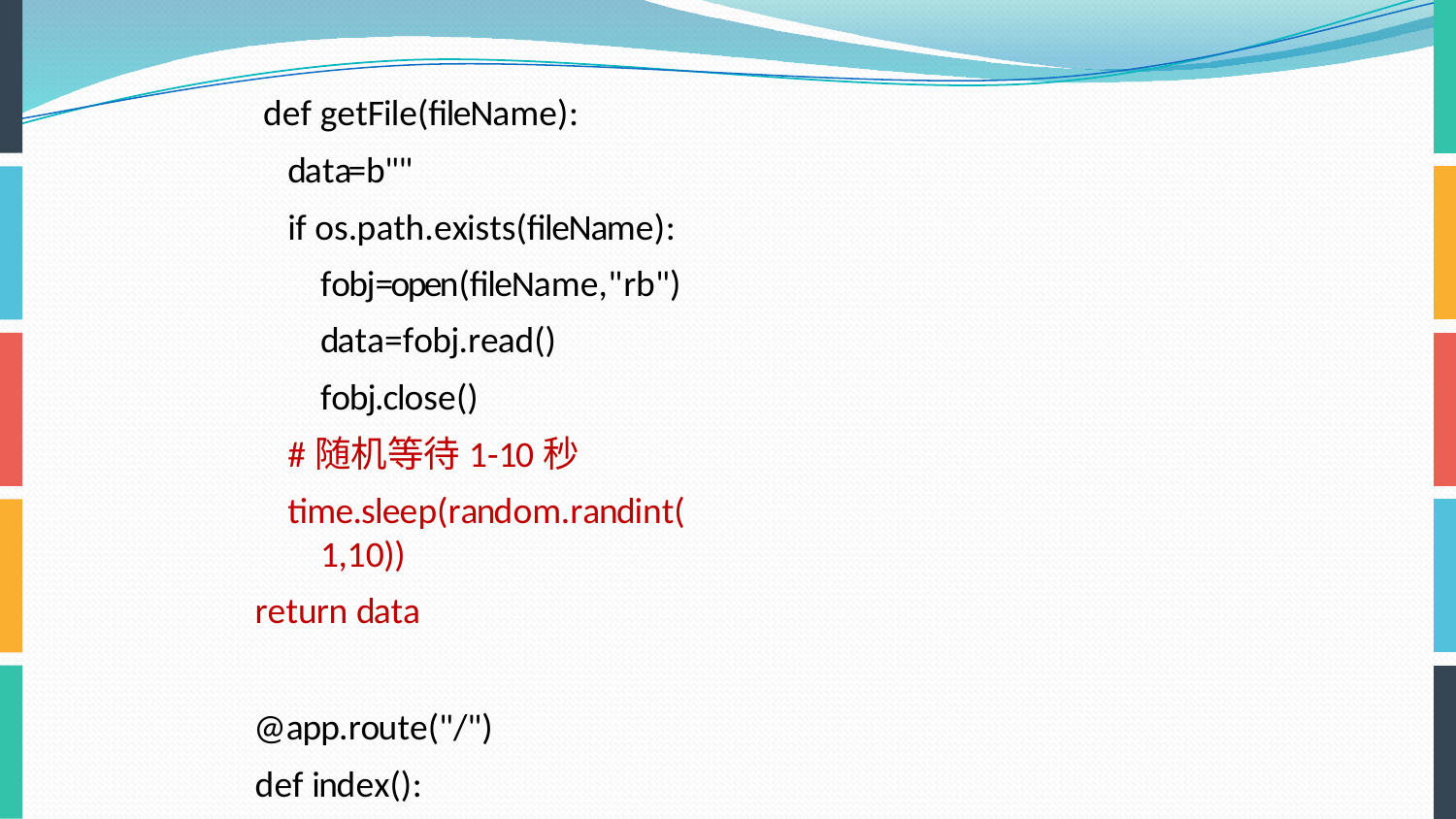

def getFile(fileName): data=b""
if os.path.exists(fileName): fobj=open(fileName,"rb") data=fobj.read() fobj.close()
#随机等待1-10秒
time.sleep(random.randint(1,10))
return data

@app.route("/") def index():
return getFile("books.htm")